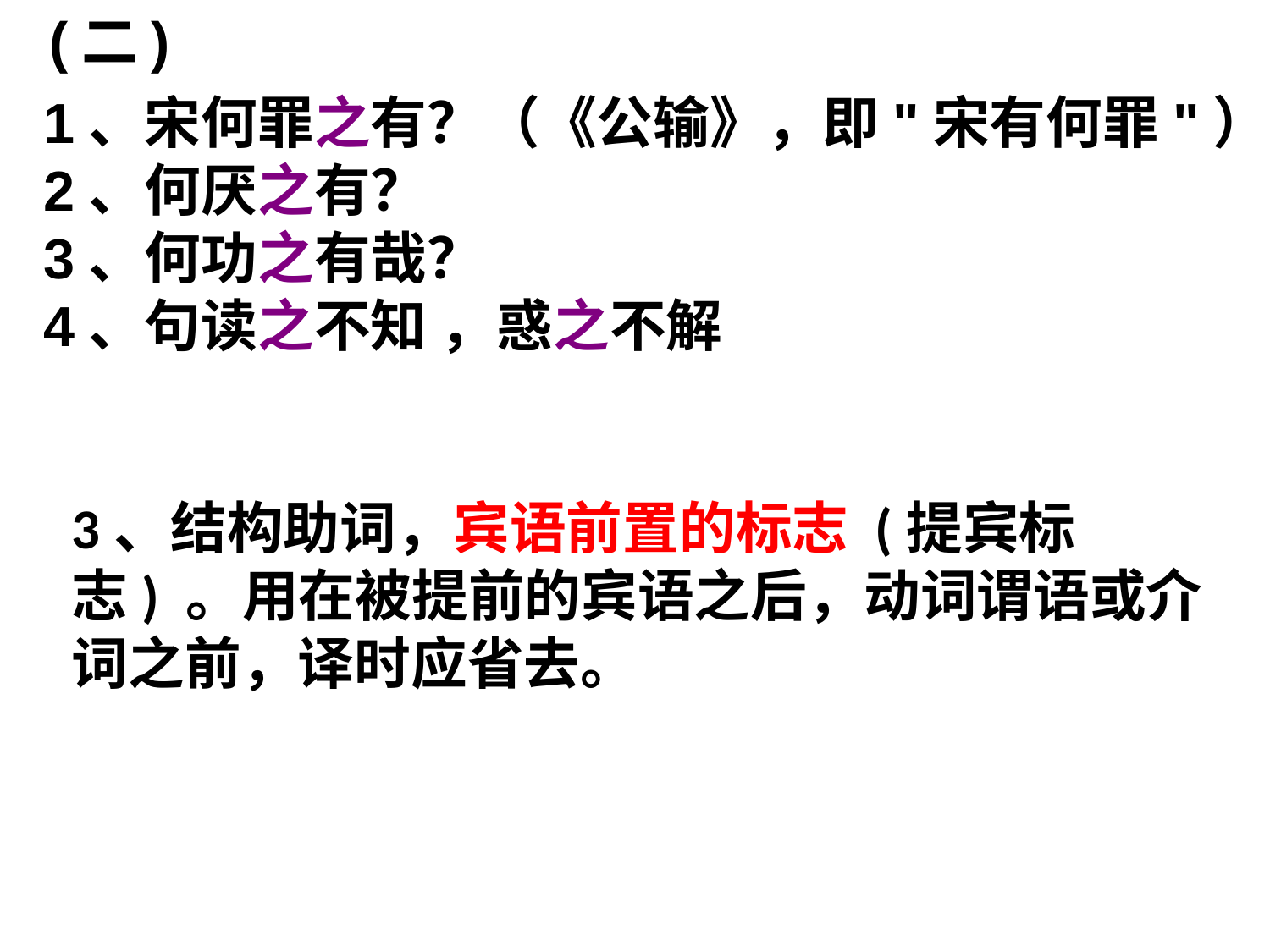

(二)
1、宋何罪之有？（《公输》，即"宋有何罪"）
2、何厌之有？
3、何功之有哉？
4、句读之不知 ，惑之不解
3、结构助词，宾语前置的标志 (提宾标志) 。用在被提前的宾语之后，动词谓语或介词之前，译时应省去。